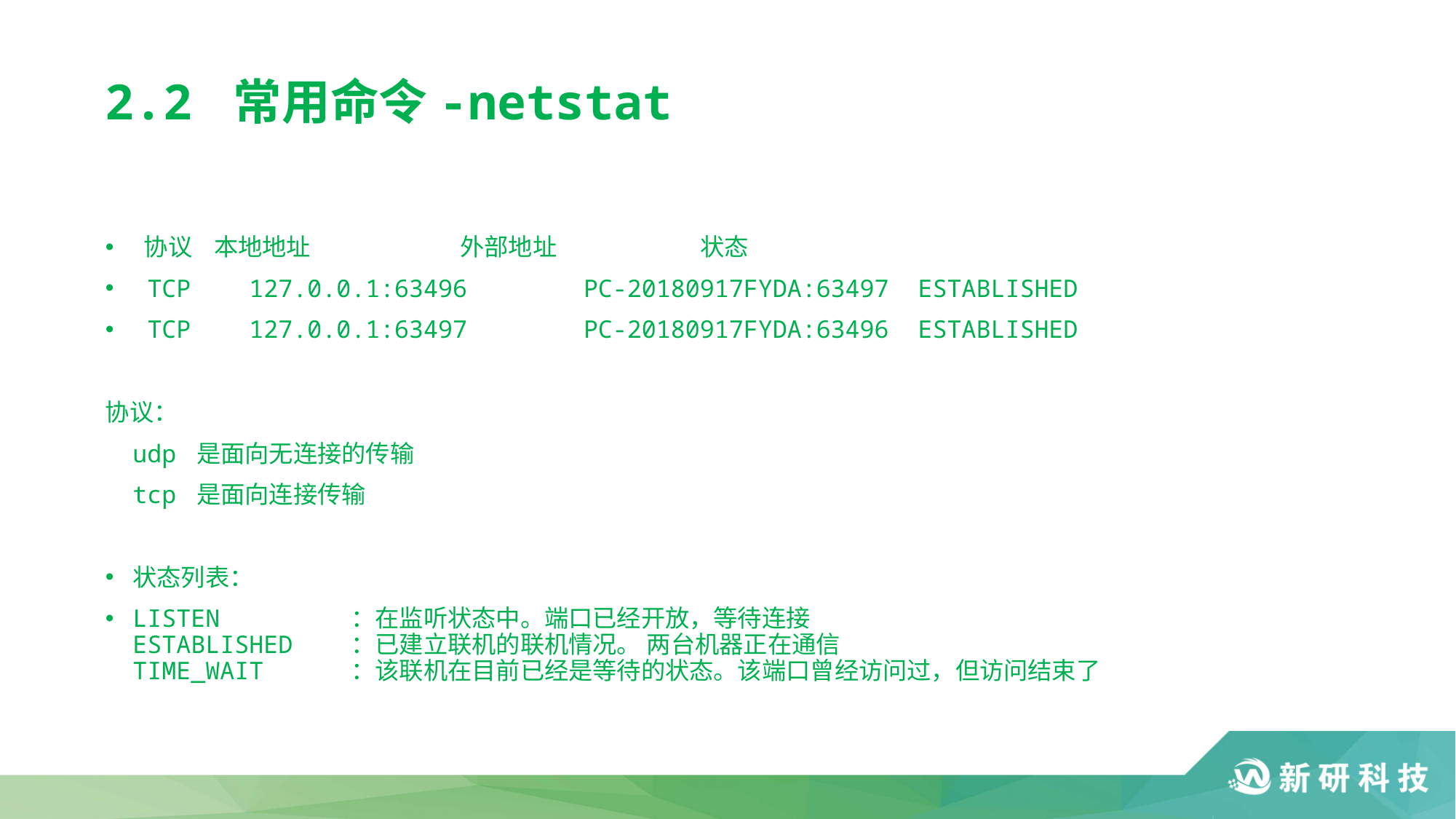

# 2.2 常用命令-netstat

 协议    本地地址          	外部地址        	    状态
 TCP    127.0.0.1:63496        PC-20180917FYDA:63497  ESTABLISHED
 TCP    127.0.0.1:63497        PC-20180917FYDA:63496  ESTABLISHED

协议：
	udp 是面向无连接的传输
	tcp 是面向连接传输

状态列表：
LISTEN   	：在监听状态中。端口已经开放，等待连接    
ESTABLISHED 	：已建立联机的联机情况。 两台机器正在通信
TIME_WAIT 	：该联机在目前已经是等待的状态。该端口曾经访问过，但访问结束了